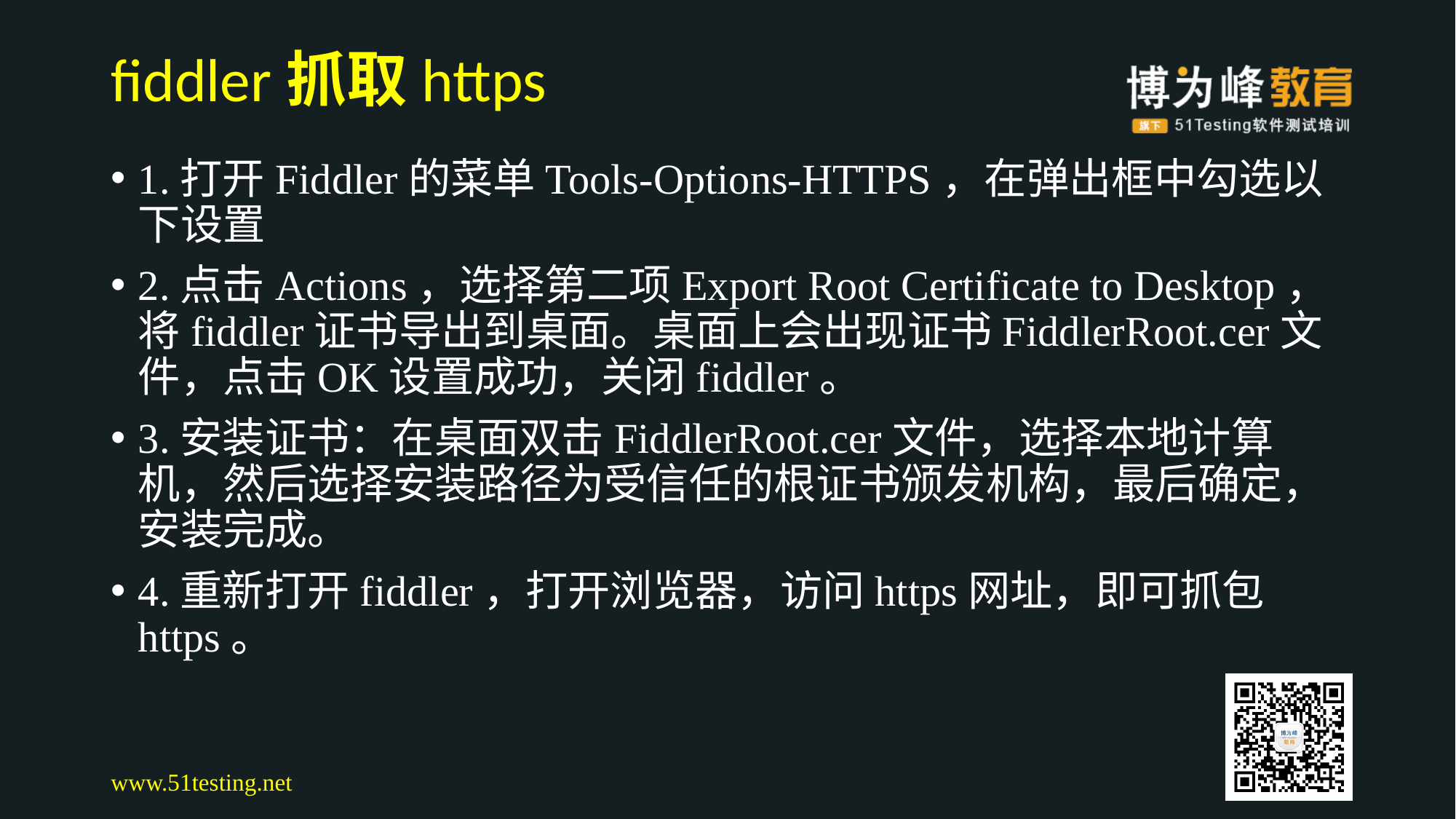

# fiddler抓取https
1.打开Fiddler的菜单Tools-Options-HTTPS，在弹出框中勾选以下设置
2.点击Actions，选择第二项Export Root Certificate to Desktop，将fiddler证书导出到桌面。桌面上会出现证书FiddlerRoot.cer文件，点击OK设置成功，关闭fiddler。
3.安装证书：在桌面双击FiddlerRoot.cer文件，选择本地计算机，然后选择安装路径为受信任的根证书颁发机构，最后确定，安装完成。
4.重新打开fiddler，打开浏览器，访问https网址，即可抓包https。
www.51testing.net